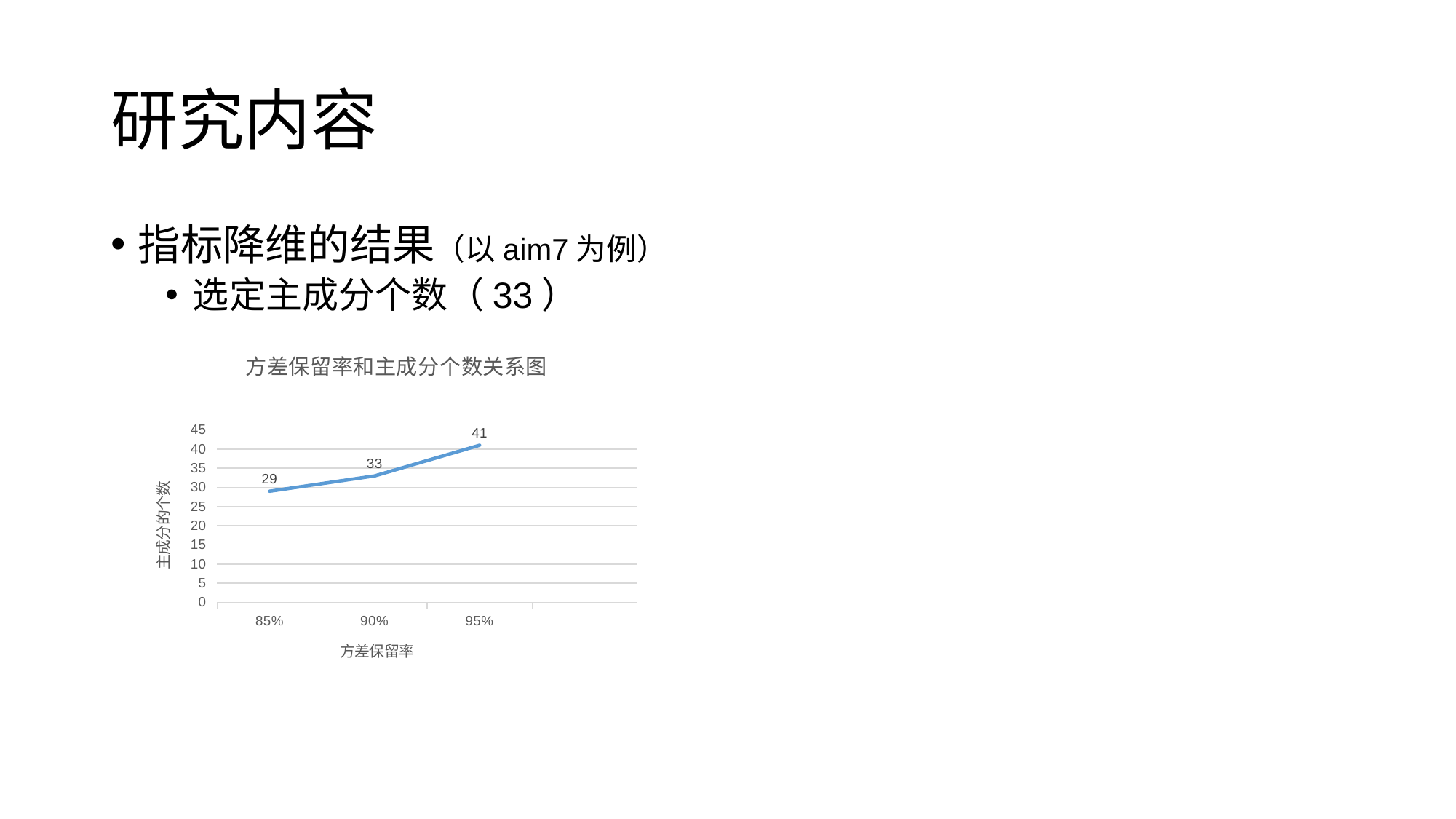

# 研究内容
指标降维的结果（以aim7为例）
选定主成分个数（33）

### Chart: 方差保留率和主成分个数关系图

| Category | 系列 1 | 列1 | 列2 |
|---|---|---|---|
| 0.85 | 29.0 | None | None |
| 0.9 | 33.0 | None | None |
| 0.95 | 41.0 | None | None |
|  | None | None | None |